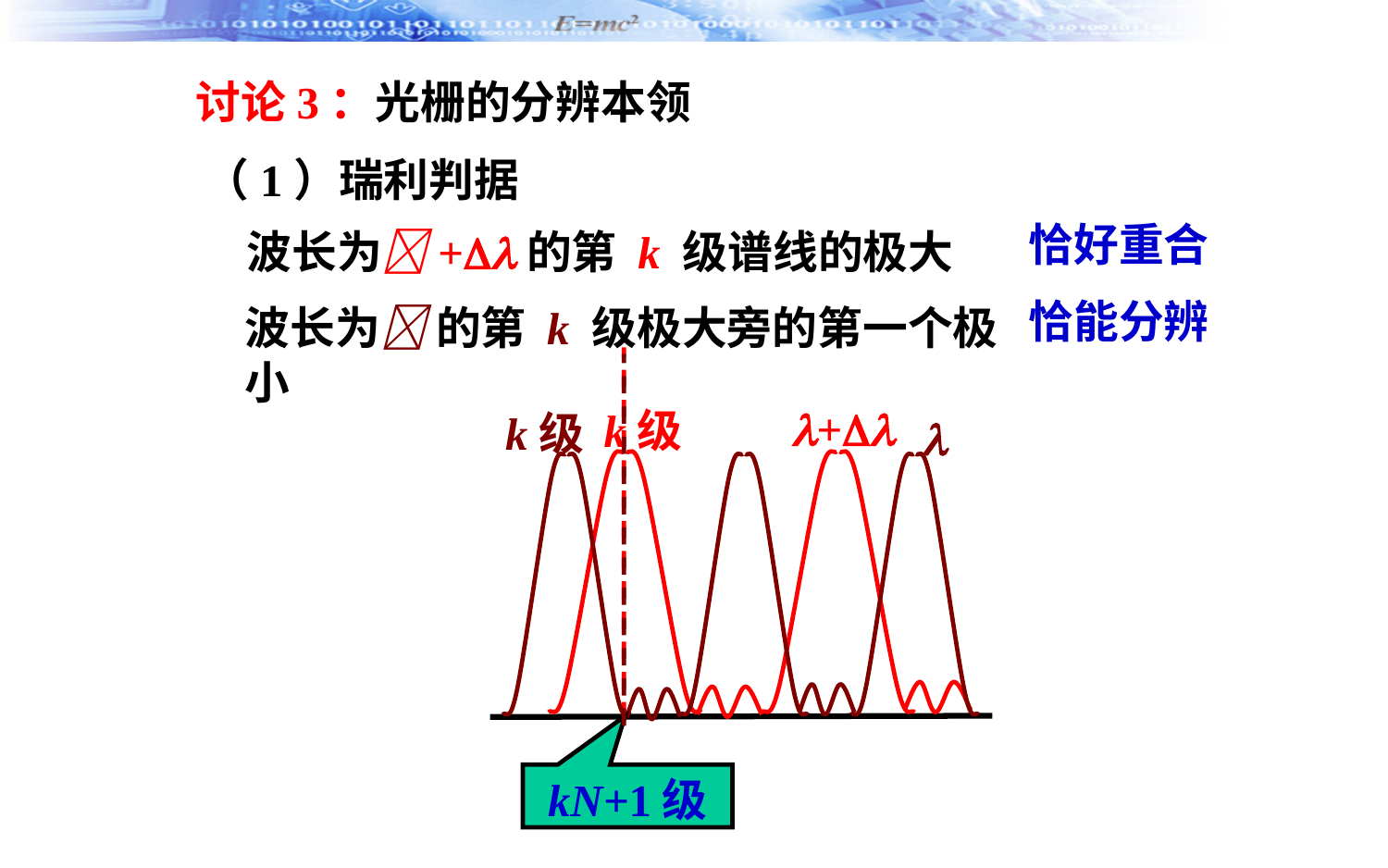

讨论3：光栅的分辨本领
（1）瑞利判据
恰好重合
恰能分辨
波长为λ+Δλ的第 k 级谱线的极大
波长为λ 的第 k 级极大旁的第一个极小

λ+Δλ

k级
k级
λ

kN+1级